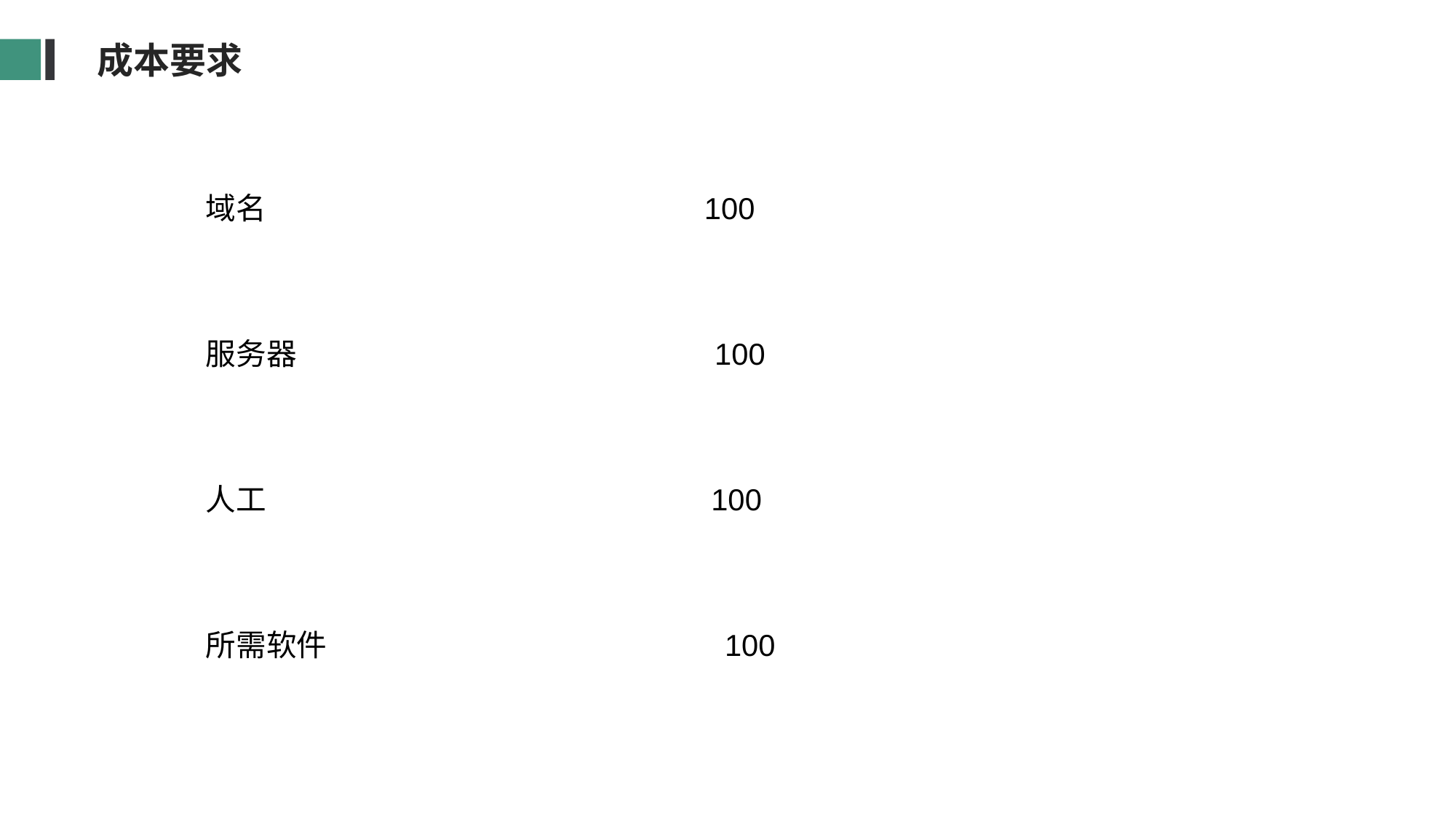

成本要求

域名                                                                100

服务器                                                             100

人工                                                                 100

所需软件                                                          100